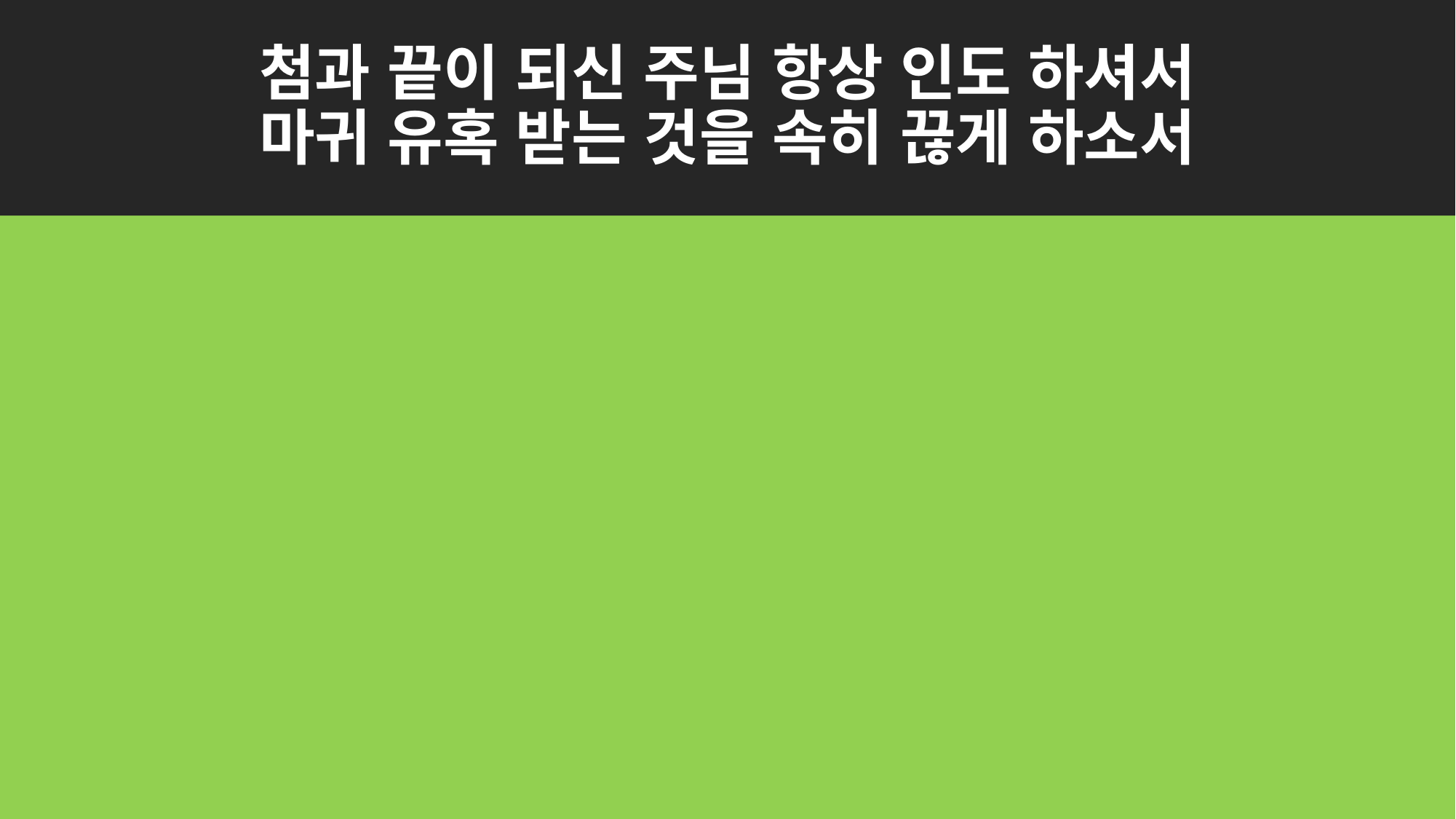

# 첨과 끝이 되신 주님 항상 인도 하셔서
마귀 유혹 받는 것을 속히 끊게 하소서